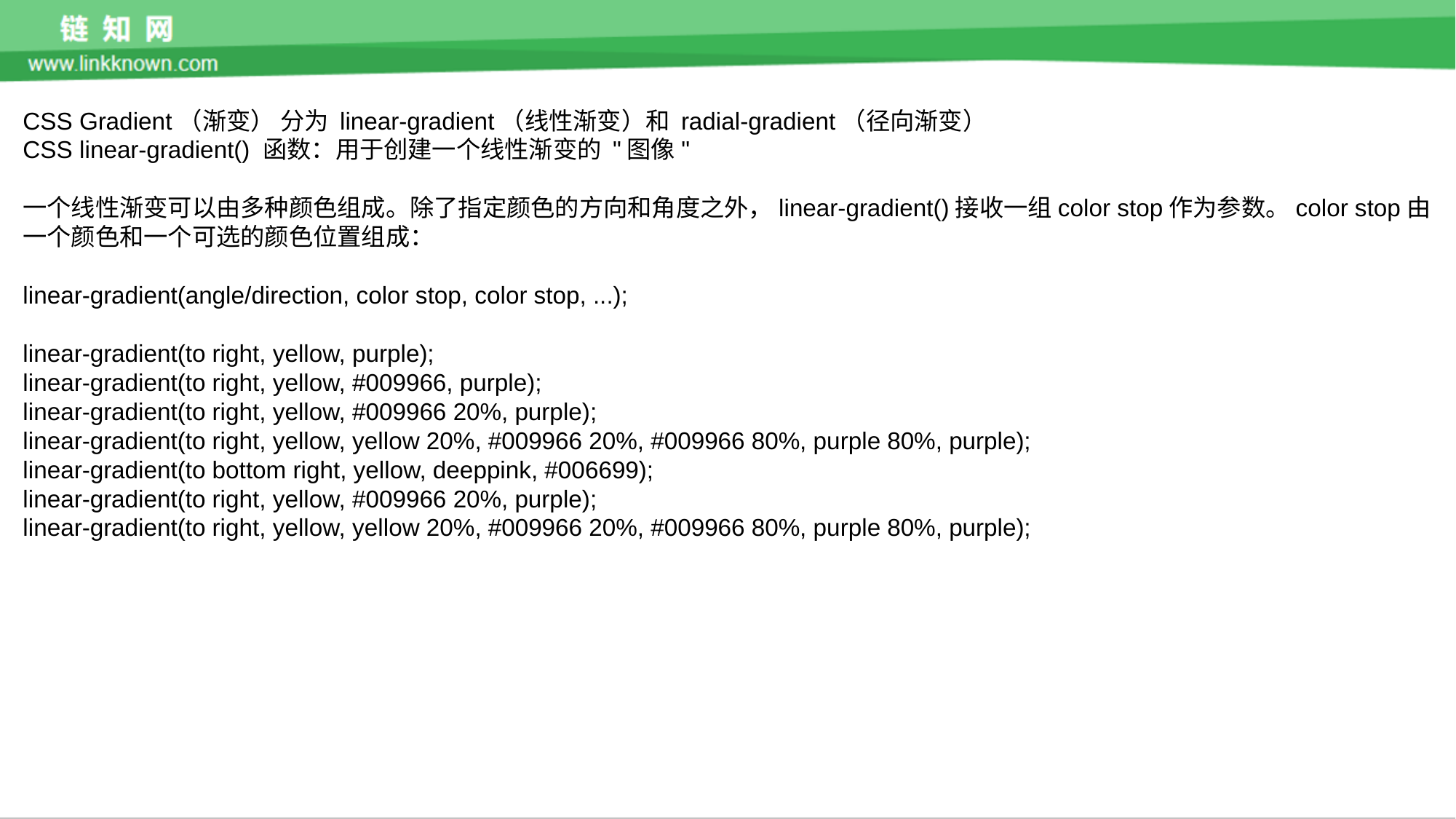

CSS Gradient（渐变） 分为 linear-gradient（线性渐变）和 radial-gradient（径向渐变）
CSS linear-gradient() 函数：用于创建一个线性渐变的 "图像"

一个线性渐变可以由多种颜色组成。除了指定颜色的方向和角度之外，linear-gradient()接收一组color stop作为参数。color stop由一个颜色和一个可选的颜色位置组成：

linear-gradient(angle/direction, color stop, color stop, ...);

linear-gradient(to right, yellow, purple);
linear-gradient(to right, yellow, #009966, purple);
linear-gradient(to right, yellow, #009966 20%, purple);
linear-gradient(to right, yellow, yellow 20%, #009966 20%, #009966 80%, purple 80%, purple);
linear-gradient(to bottom right, yellow, deeppink, #006699);
linear-gradient(to right, yellow, #009966 20%, purple);
linear-gradient(to right, yellow, yellow 20%, #009966 20%, #009966 80%, purple 80%, purple);